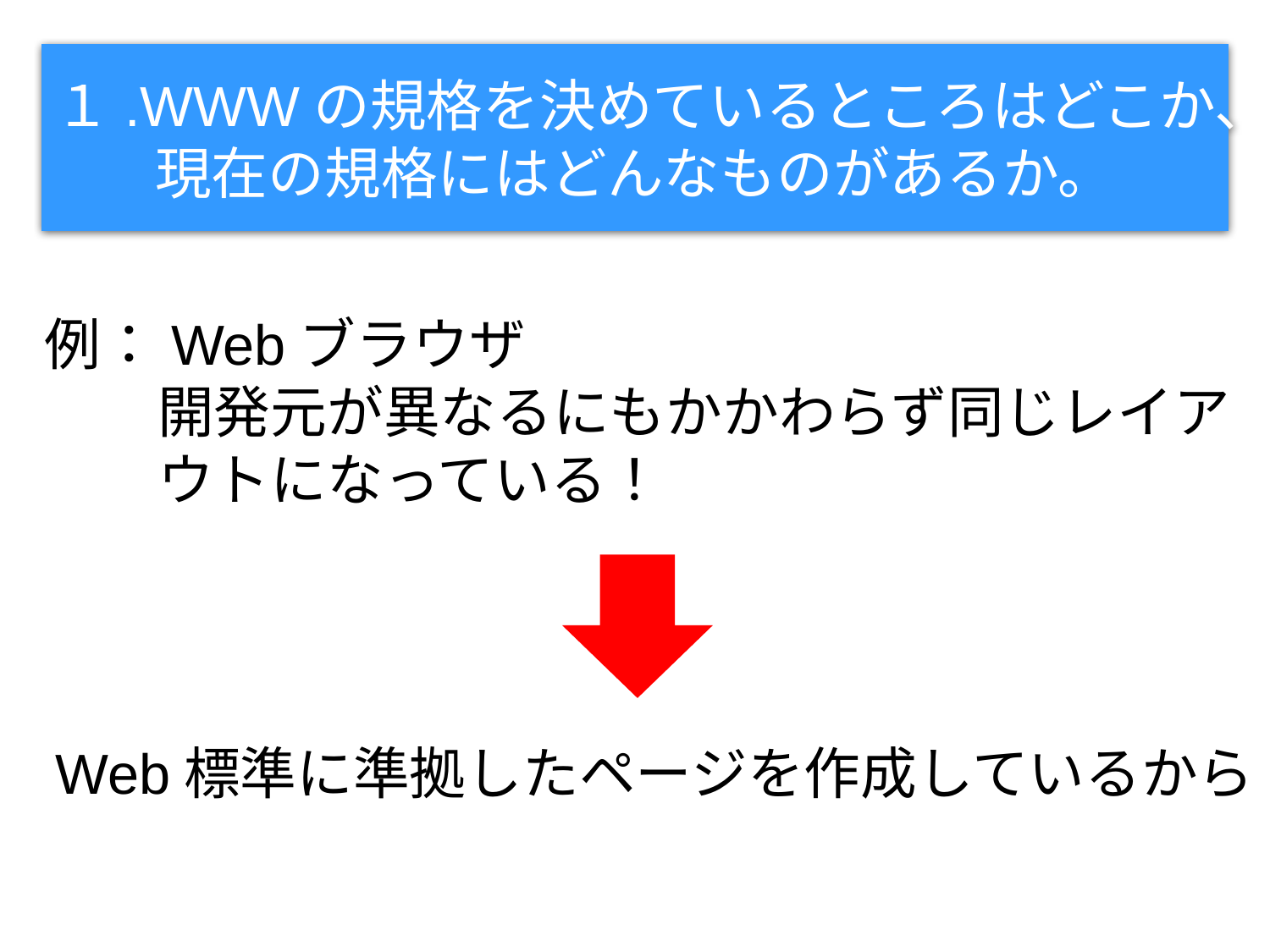

１.WWWの規格を決めているところはどこか、現在の規格にはどんなものがあるか。
例：Webブラウザ
　　開発元が異なるにもかかわらず同じレイア
　　ウトになっている！

Web標準に準拠したページを作成しているから